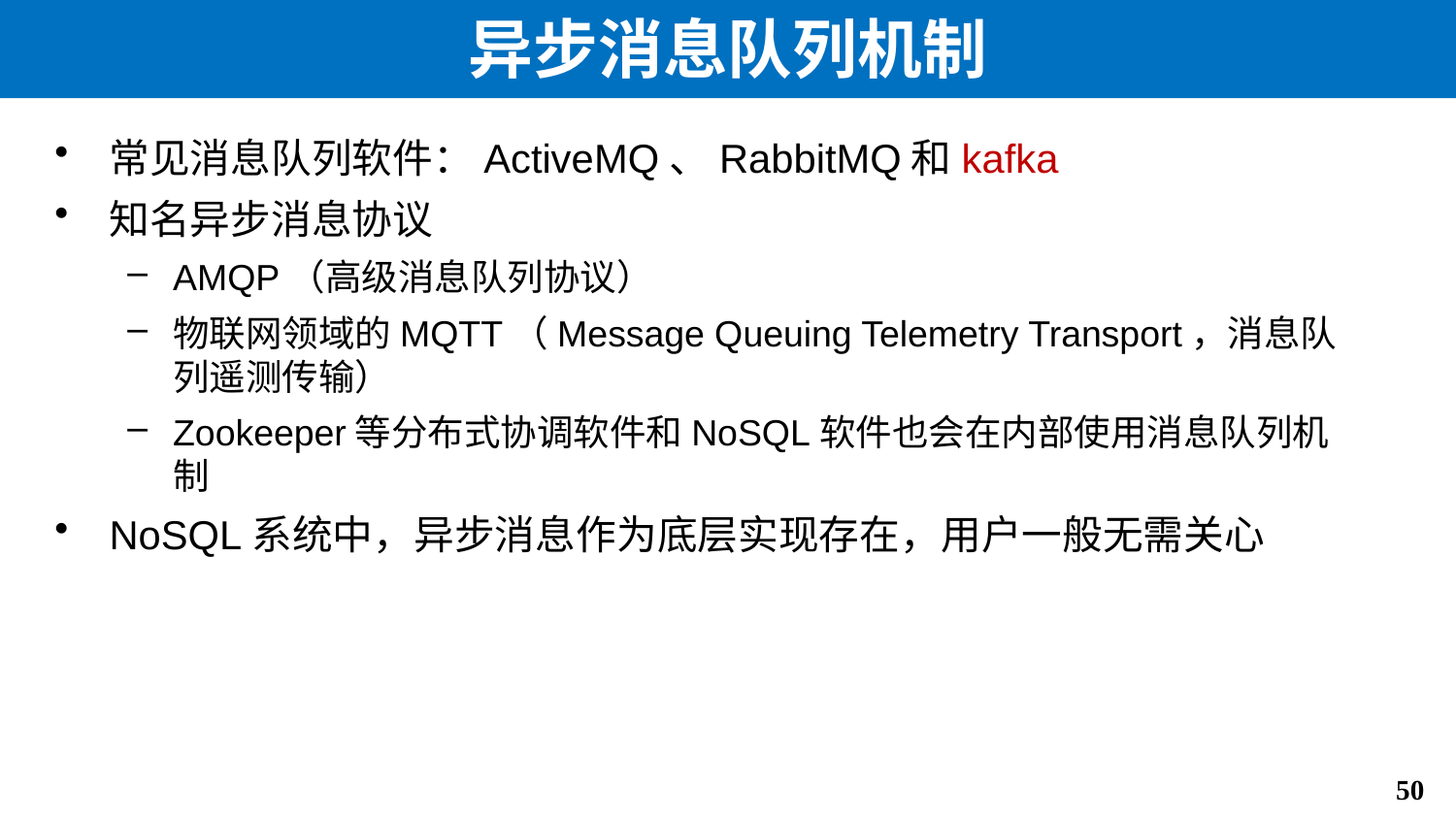

# 异步消息队列机制
常见消息队列软件：ActiveMQ、RabbitMQ和kafka
知名异步消息协议
AMQP（高级消息队列协议）
物联网领域的MQTT（Message Queuing Telemetry Transport，消息队列遥测传输）
Zookeeper等分布式协调软件和NoSQL软件也会在内部使用消息队列机制
NoSQL系统中，异步消息作为底层实现存在，用户一般无需关心